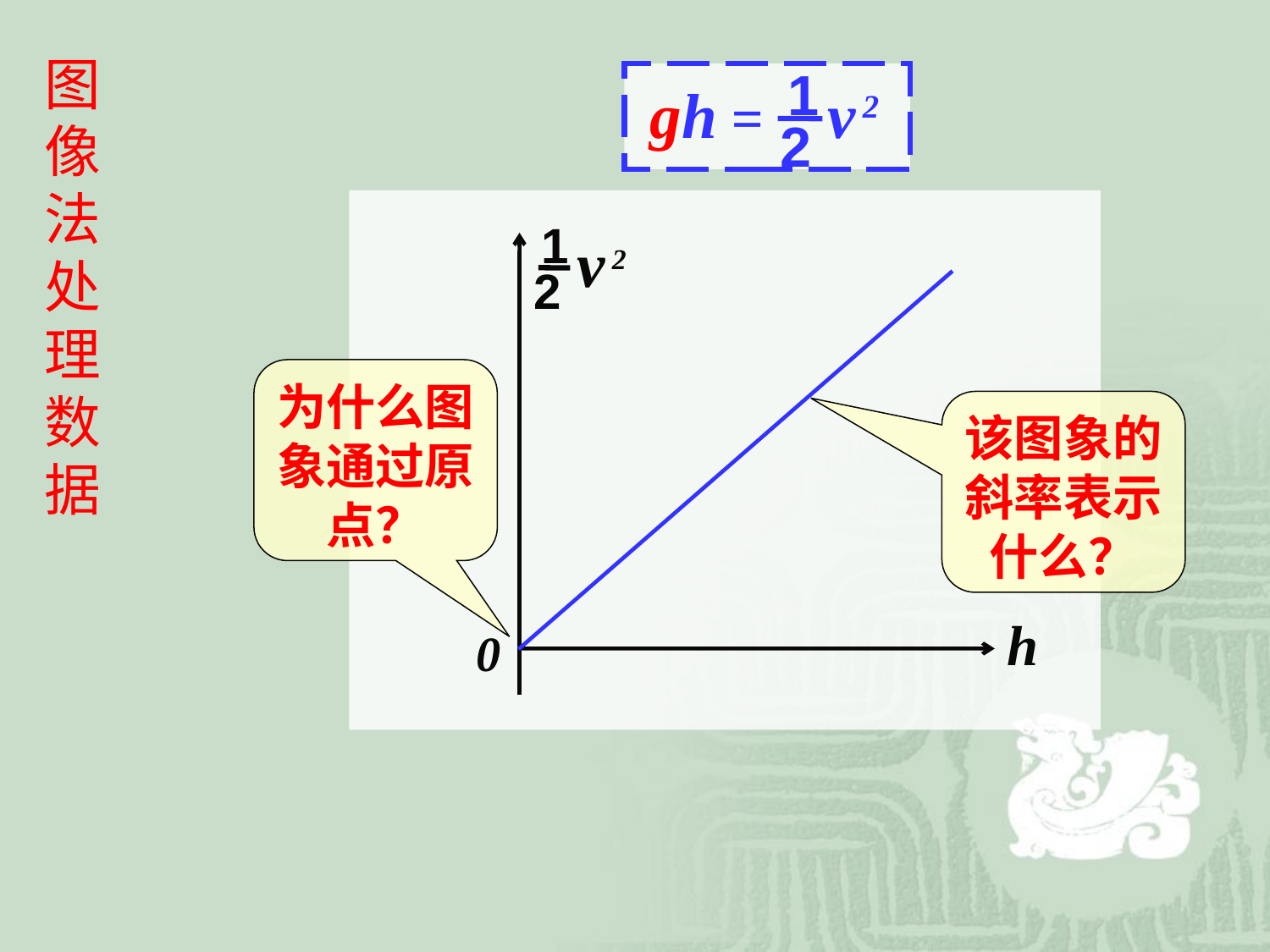

图像法处理数据
1
v 2
2

gh =

1
v 2
2

h
0

为什么图象通过原点？
该图象的斜率表示什么？